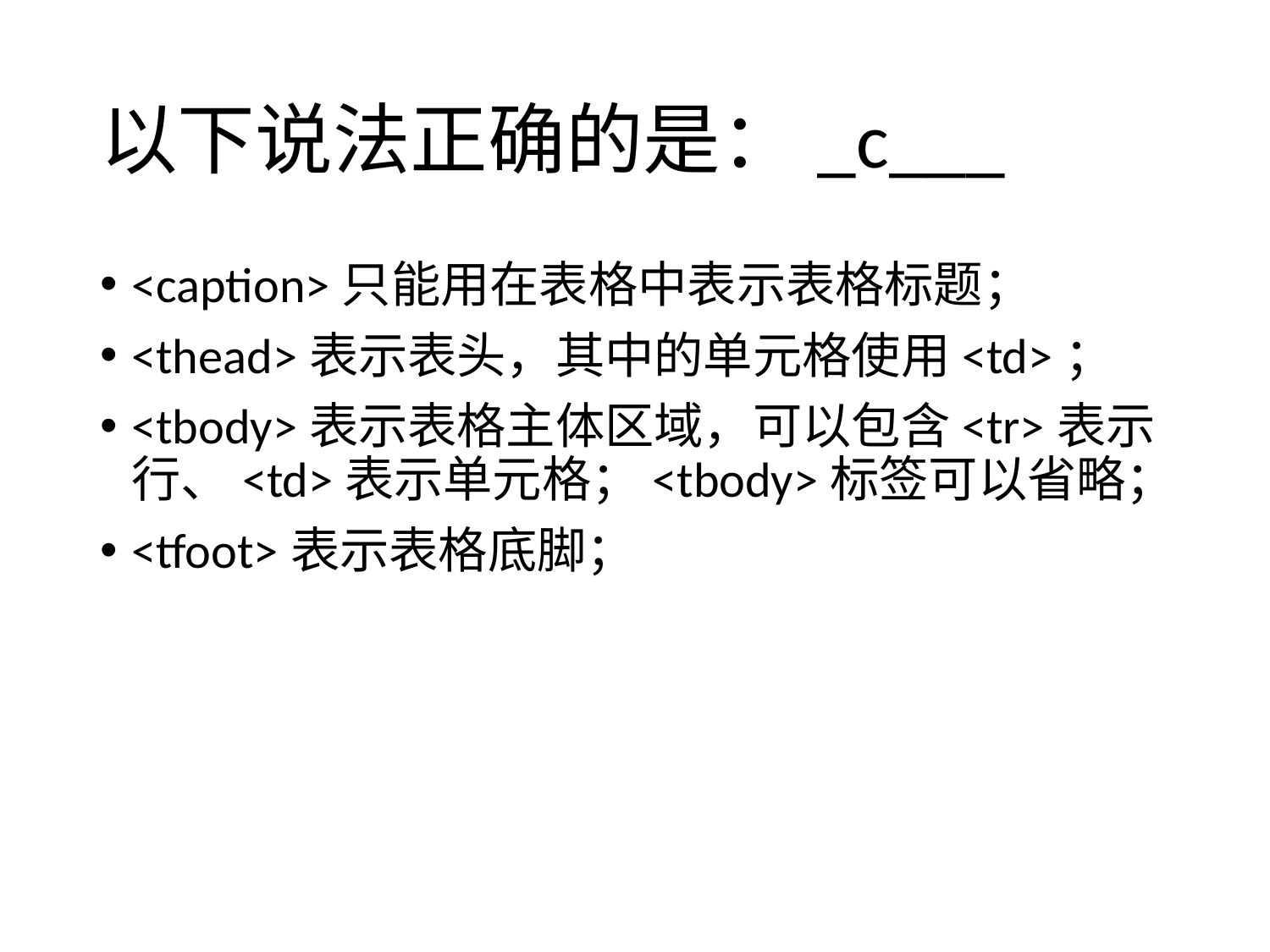

# 以下说法正确的是：_c___
<caption>只能用在表格中表示表格标题；
<thead>表示表头，其中的单元格使用<td>；
<tbody>表示表格主体区域，可以包含<tr>表示行、<td>表示单元格；<tbody>标签可以省略；
<tfoot>表示表格底脚；